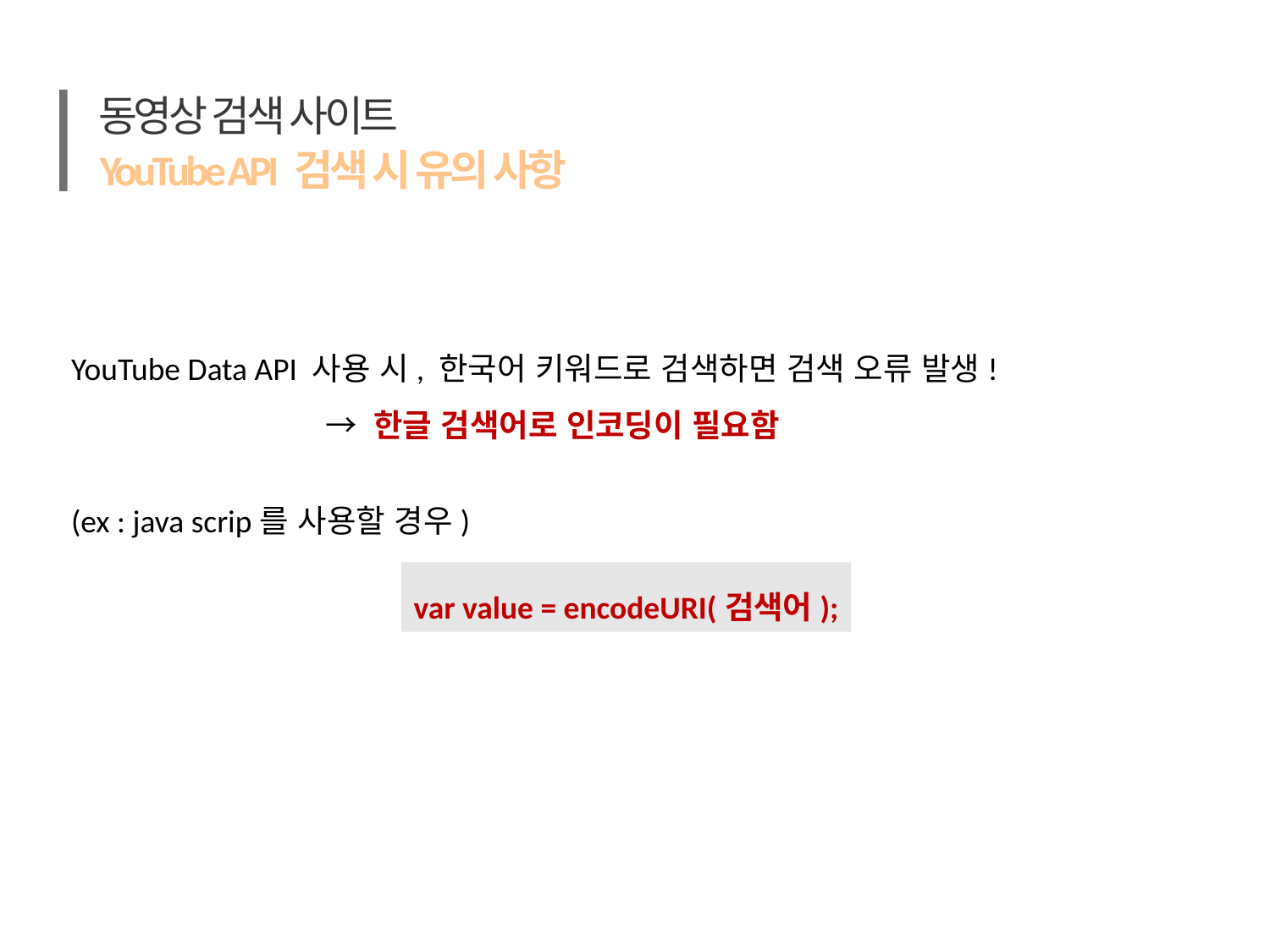

동영상 검색 사이트

YouTube API 검색 시 유의 사항
YouTube Data API 사용 시, 한국어 키워드로 검색하면 검색 오류 발생!
		→ 한글 검색어로 인코딩이 필요함

(ex : java scrip를 사용할 경우)
var value = encodeURI(검색어);